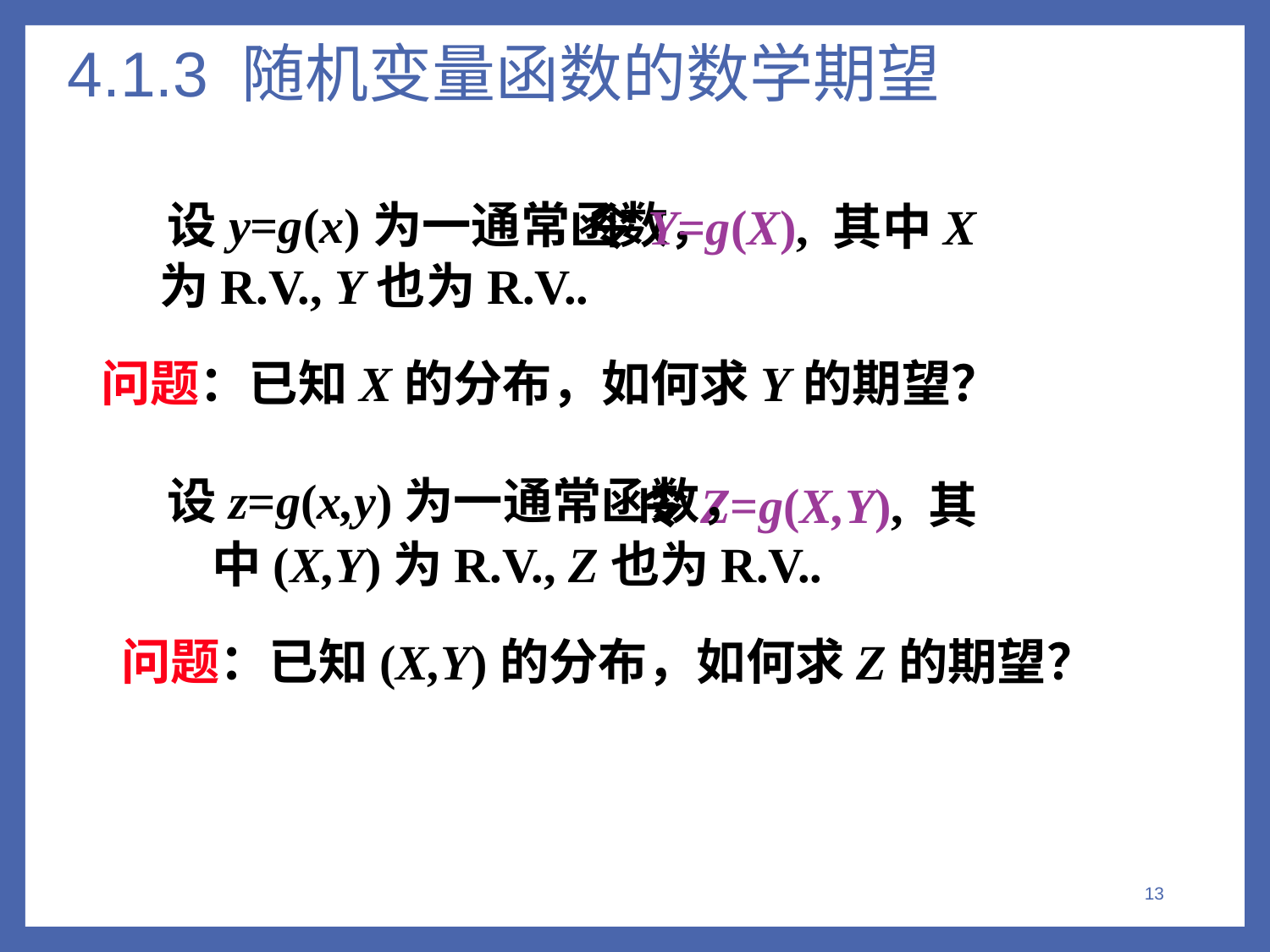

# 4.1.3 随机变量函数的数学期望
设y=g(x)为一通常函数，
                                     令Y=g(X), 其中X
为R.V., Y也为R.V..
问题：已知X的分布，如何求Y的期望？
设z=g(x,y)为一通常函数，
                                     令Z=g(X,Y), 其
中(X,Y)为R.V., Z也为R.V..
问题：已知(X,Y)的分布，如何求Z的期望？
13